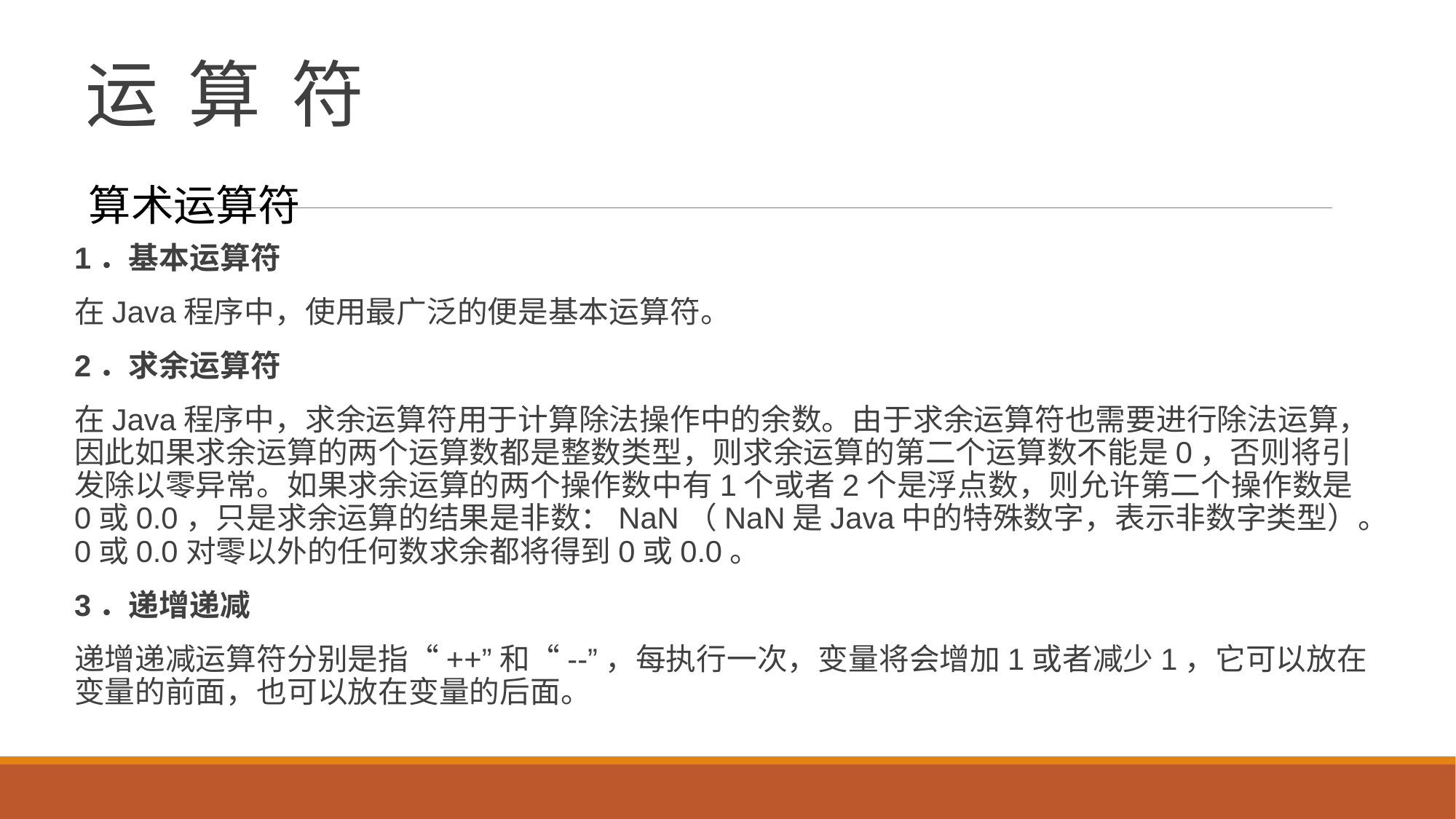

# 运  算  符
算术运算符
1．基本运算符
在Java程序中，使用最广泛的便是基本运算符。
2．求余运算符
在Java程序中，求余运算符用于计算除法操作中的余数。由于求余运算符也需要进行除法运算，因此如果求余运算的两个运算数都是整数类型，则求余运算的第二个运算数不能是0，否则将引发除以零异常。如果求余运算的两个操作数中有1个或者2个是浮点数，则允许第二个操作数是0或0.0，只是求余运算的结果是非数：NaN（NaN是Java中的特殊数字，表示非数字类型）。0或0.0对零以外的任何数求余都将得到0或0.0。
3．递增递减
递增递减运算符分别是指“++”和“--”，每执行一次，变量将会增加1或者减少1，它可以放在变量的前面，也可以放在变量的后面。